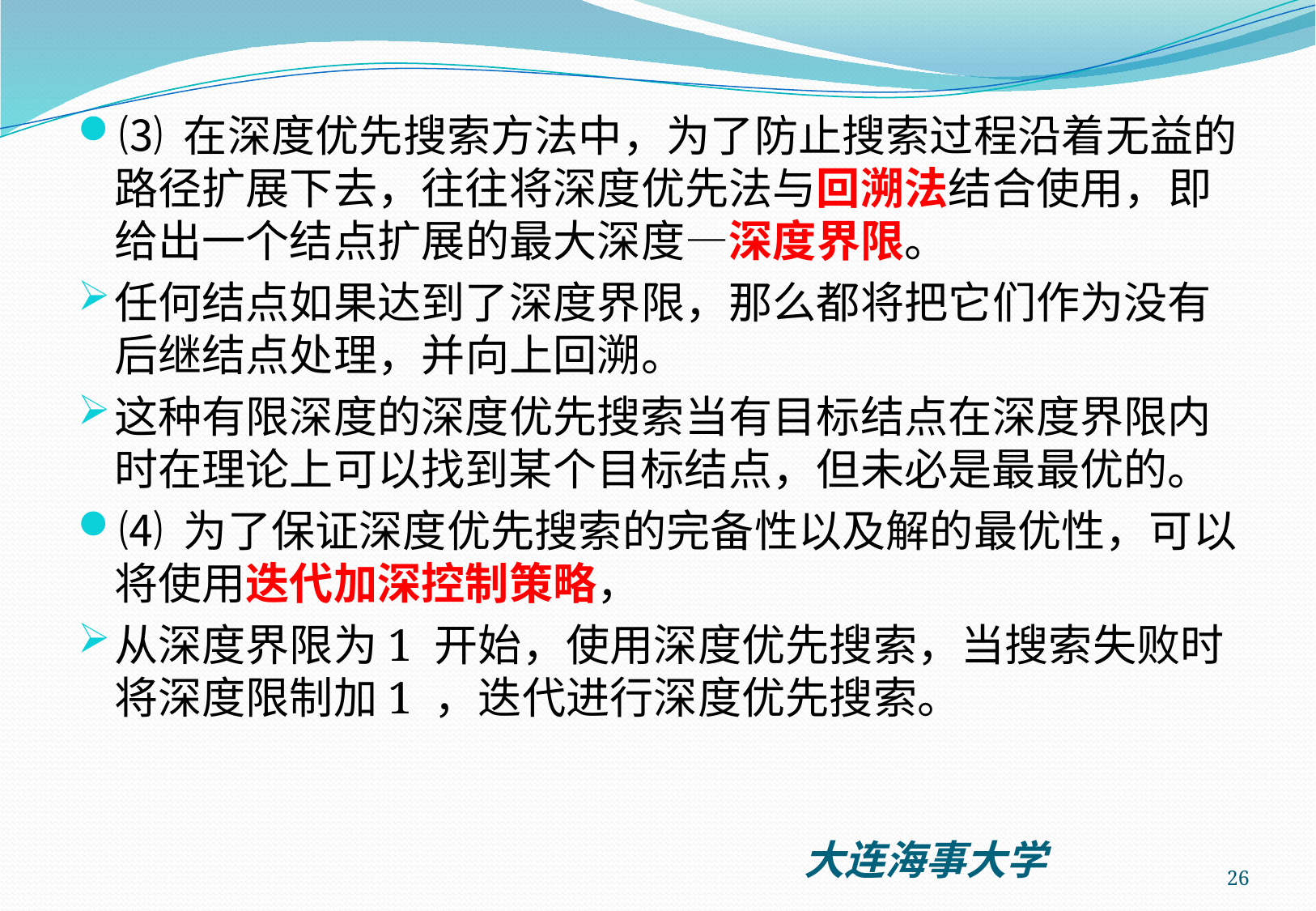

⑶ 在深度优先搜索方法中，为了防止搜索过程沿着无益的路径扩展下去，往往将深度优先法与回溯法结合使用，即给出一个结点扩展的最大深度—深度界限。
任何结点如果达到了深度界限，那么都将把它们作为没有后继结点处理，并向上回溯。
这种有限深度的深度优先搜索当有目标结点在深度界限内时在理论上可以找到某个目标结点，但未必是最最优的。
⑷ 为了保证深度优先搜索的完备性以及解的最优性，可以将使用迭代加深控制策略，
从深度界限为1 开始，使用深度优先搜索，当搜索失败时将深度限制加1 ，迭代进行深度优先搜索。
26